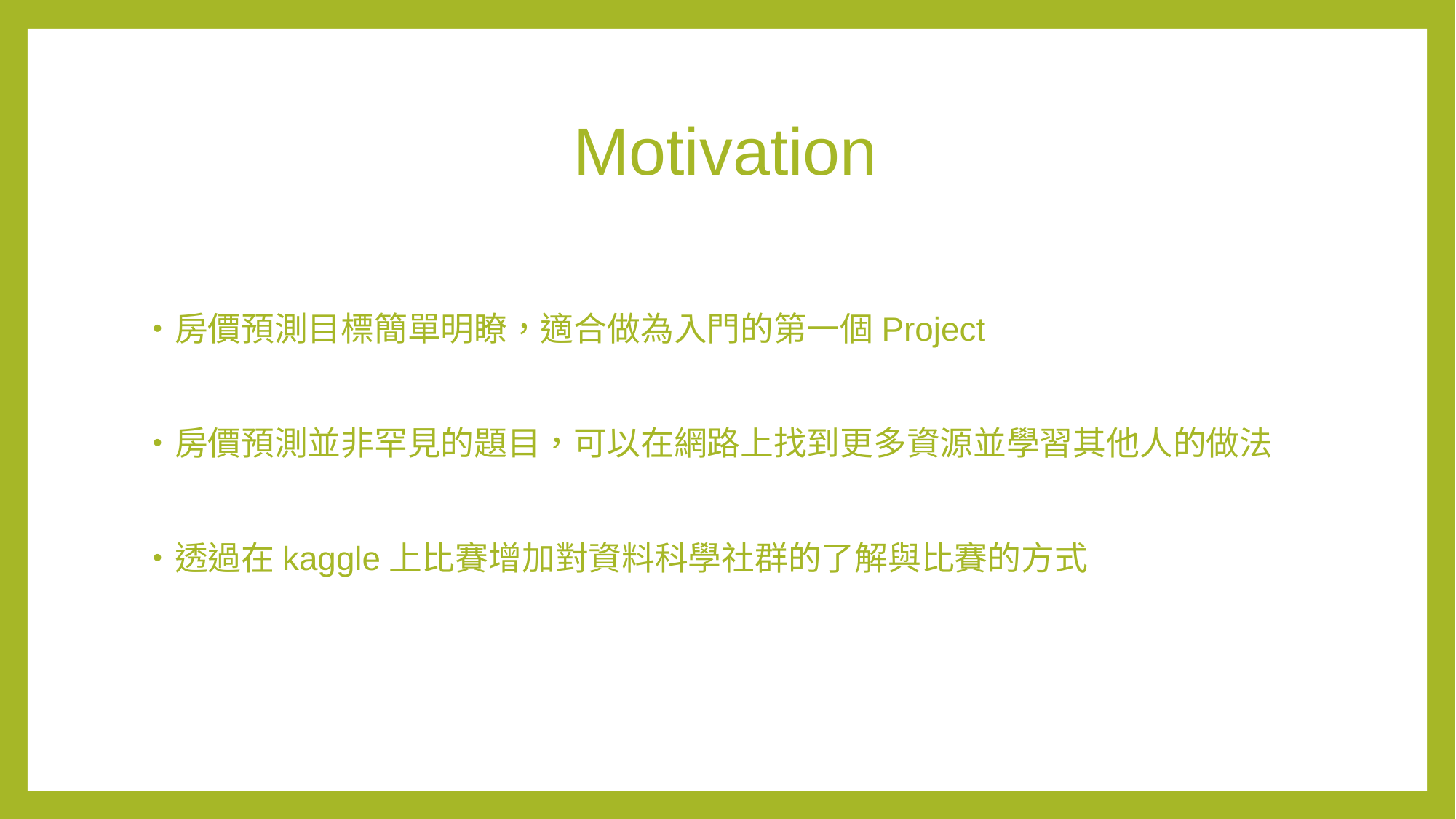

# Motivation

房價預測目標簡單明瞭，適合做為入門的第一個Project

房價預測並非罕見的題目，可以在網路上找到更多資源並學習其他人的做法

透過在kaggle上比賽增加對資料科學社群的了解與比賽的方式